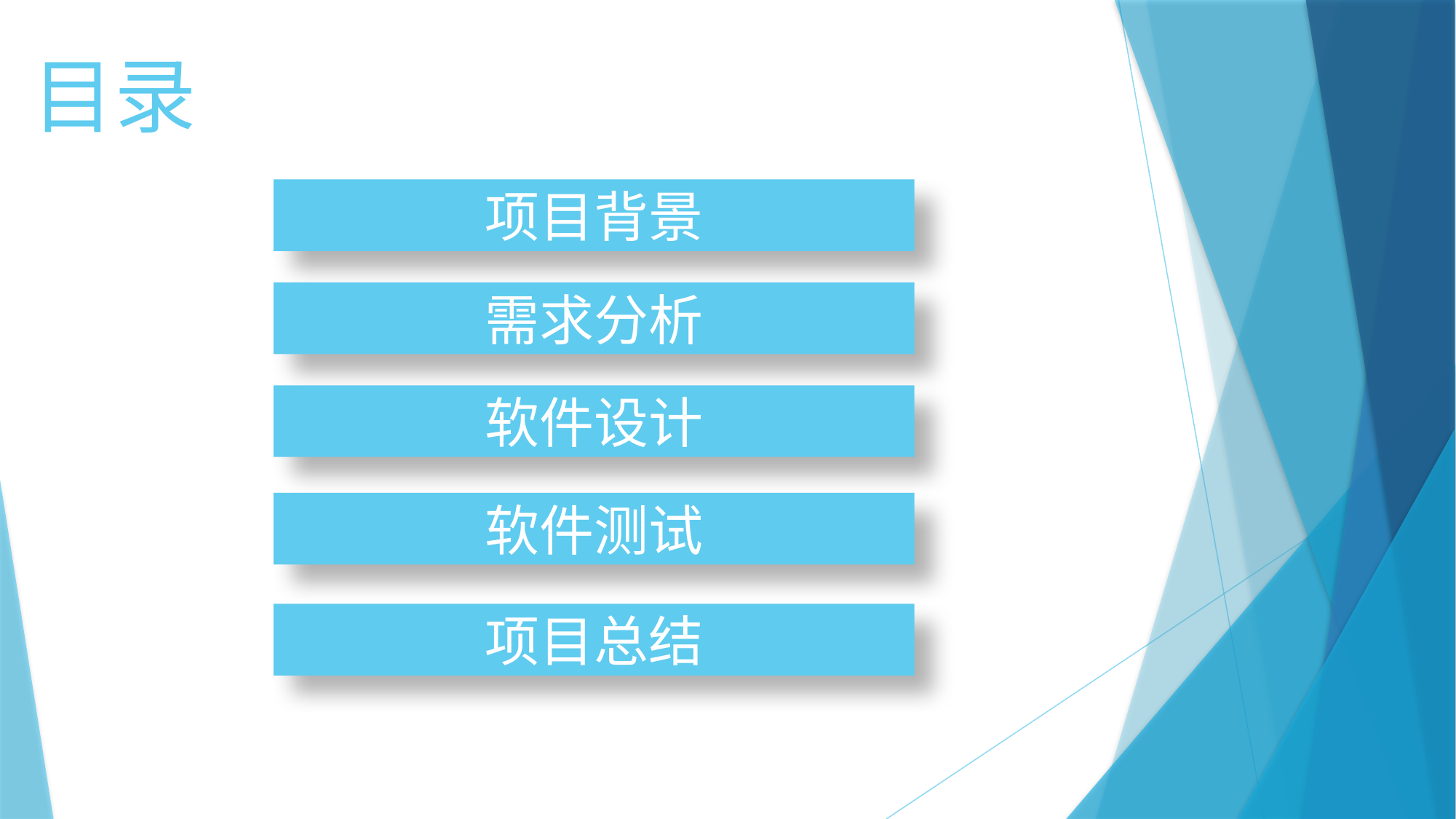

# 目录
项目背景
需求分析
软件设计
软件测试
项目总结